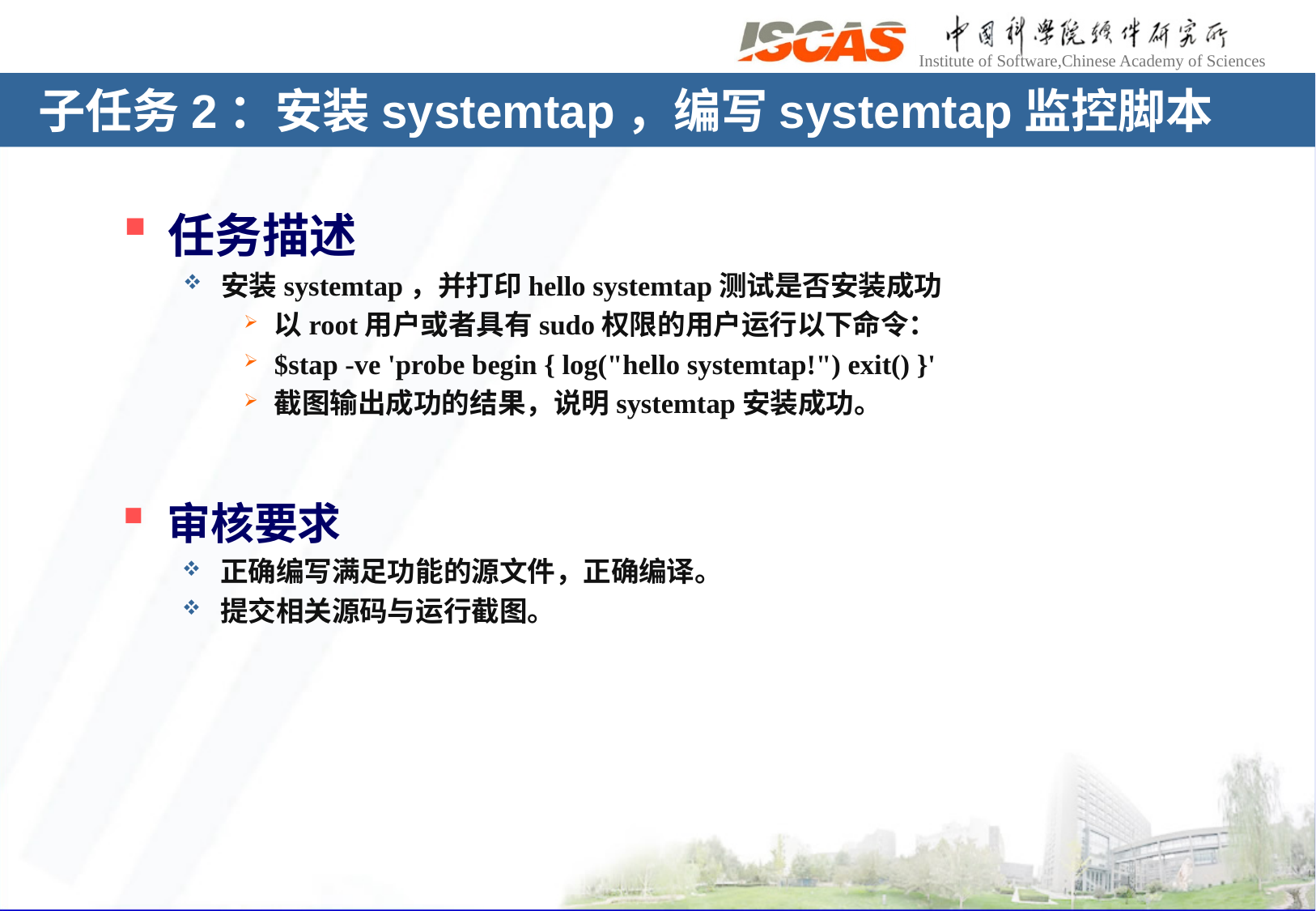

# 子任务2：安装systemtap，编写systemtap监控脚本
任务描述
安装systemtap，并打印hello systemtap测试是否安装成功
以root用户或者具有sudo权限的用户运行以下命令：
$stap -ve 'probe begin { log("hello systemtap!") exit() }'
截图输出成功的结果，说明systemtap安装成功。
审核要求
正确编写满足功能的源文件，正确编译。
提交相关源码与运行截图。